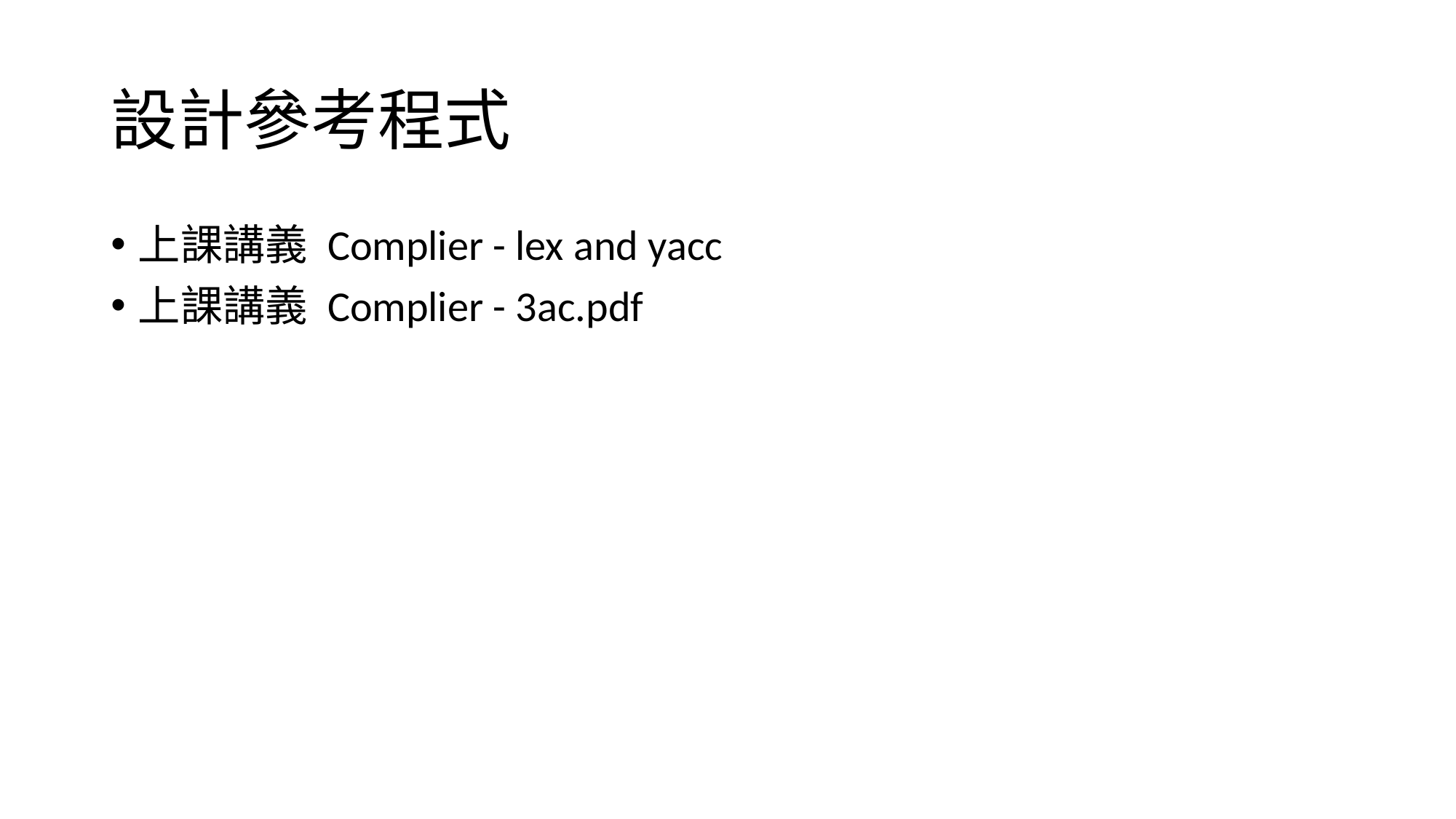

# 設計參考程式
上課講義 Complier - lex and yacc
上課講義 Complier - 3ac.pdf